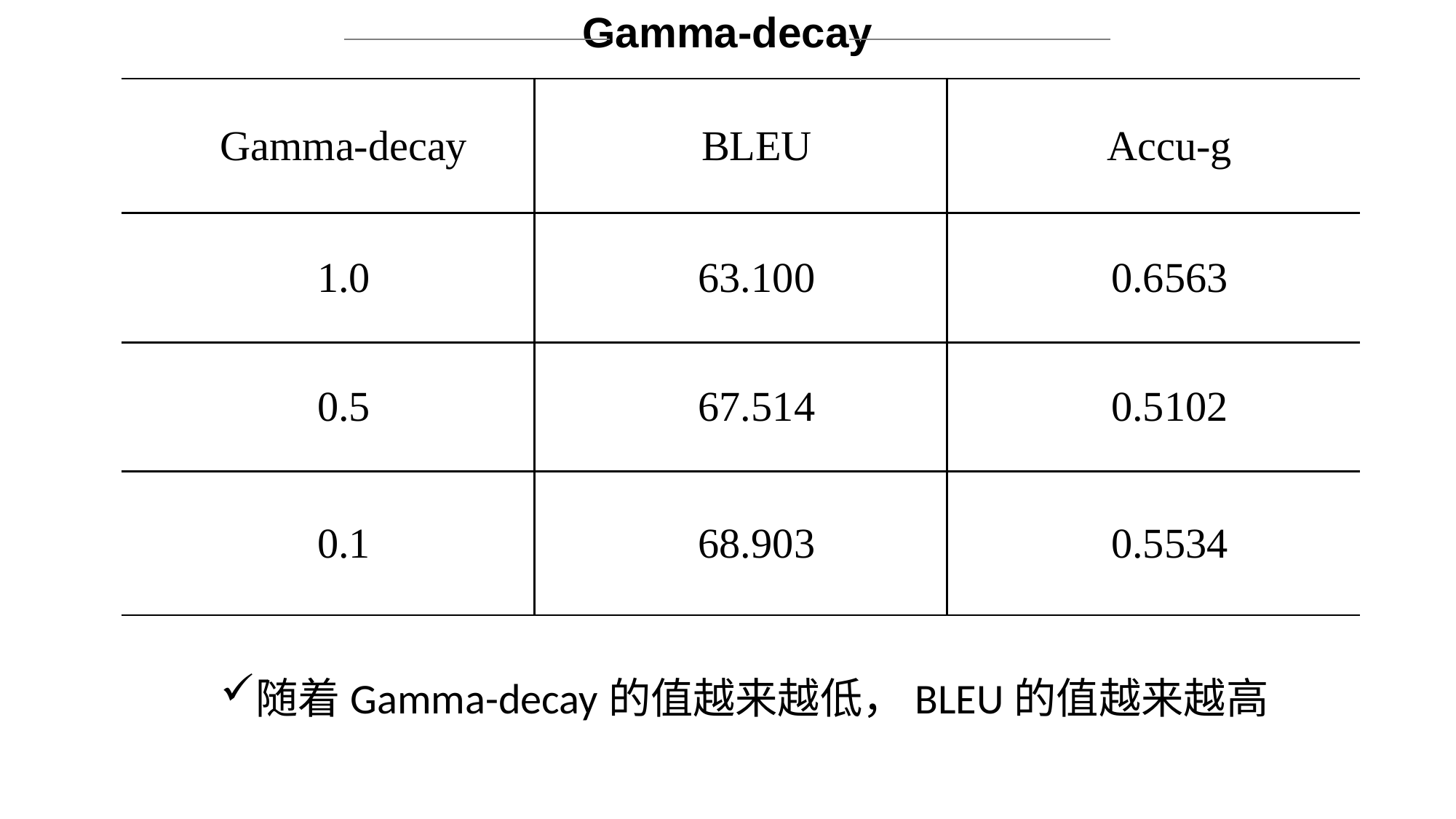

Gamma-decay
| Gamma-decay | BLEU | Accu-g |
| --- | --- | --- |
| 1.0 | 63.100 | 0.6563 |
| 0.5 | 67.514 | 0.5102 |
| 0.1 | 68.903 | 0.5534 |
随着Gamma-decay的值越来越低，BLEU的值越来越高